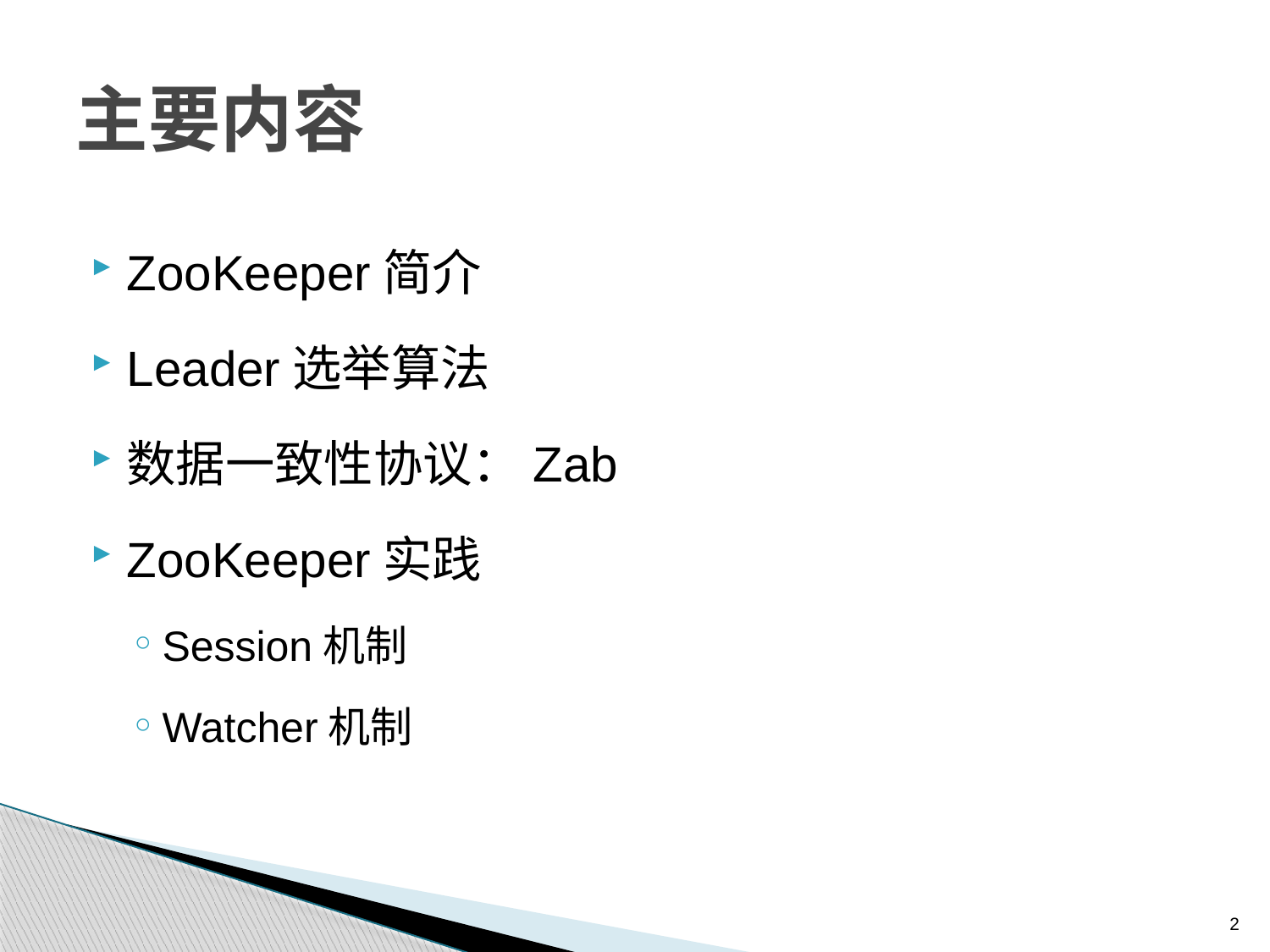

# 主要内容
ZooKeeper简介
Leader选举算法
数据一致性协议：Zab
ZooKeeper实践
Session机制
Watcher机制
2